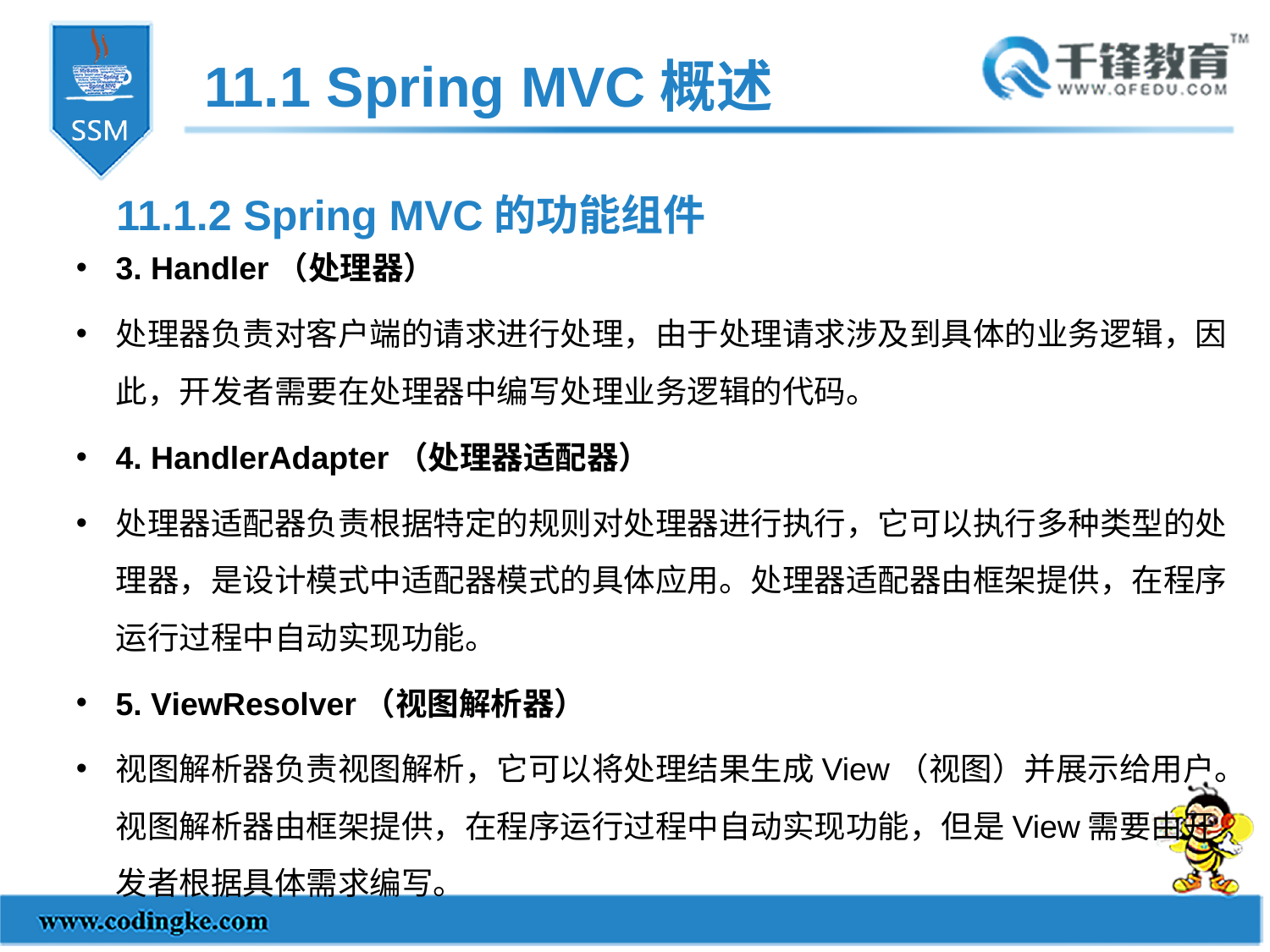

11.1 Spring MVC概述
11.1.2 Spring MVC的功能组件
3. Handler（处理器）
处理器负责对客户端的请求进行处理，由于处理请求涉及到具体的业务逻辑，因此，开发者需要在处理器中编写处理业务逻辑的代码。
4. HandlerAdapter（处理器适配器）
处理器适配器负责根据特定的规则对处理器进行执行，它可以执行多种类型的处理器，是设计模式中适配器模式的具体应用。处理器适配器由框架提供，在程序运行过程中自动实现功能。
5. ViewResolver（视图解析器）
视图解析器负责视图解析，它可以将处理结果生成View（视图）并展示给用户。视图解析器由框架提供，在程序运行过程中自动实现功能，但是View需要由开发者根据具体需求编写。